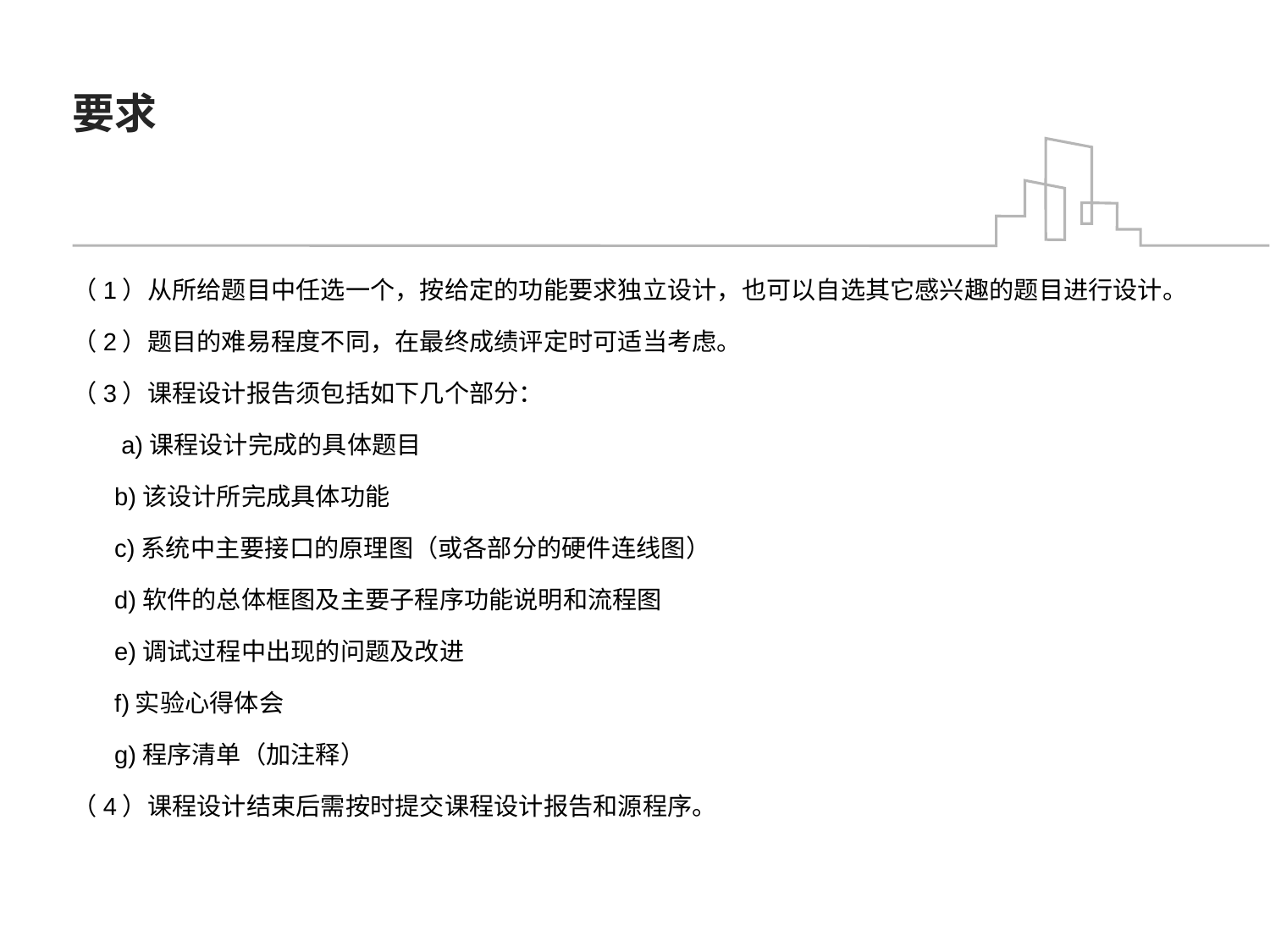

# 要求
（1）从所给题目中任选一个，按给定的功能要求独立设计，也可以自选其它感兴趣的题目进行设计。
（2）题目的难易程度不同，在最终成绩评定时可适当考虑。
（3）课程设计报告须包括如下几个部分：
       a)课程设计完成的具体题目
      b)该设计所完成具体功能
      c)系统中主要接口的原理图（或各部分的硬件连线图）
      d)软件的总体框图及主要子程序功能说明和流程图
      e)调试过程中出现的问题及改进
      f)实验心得体会
      g)程序清单（加注释）
（4）课程设计结束后需按时提交课程设计报告和源程序。